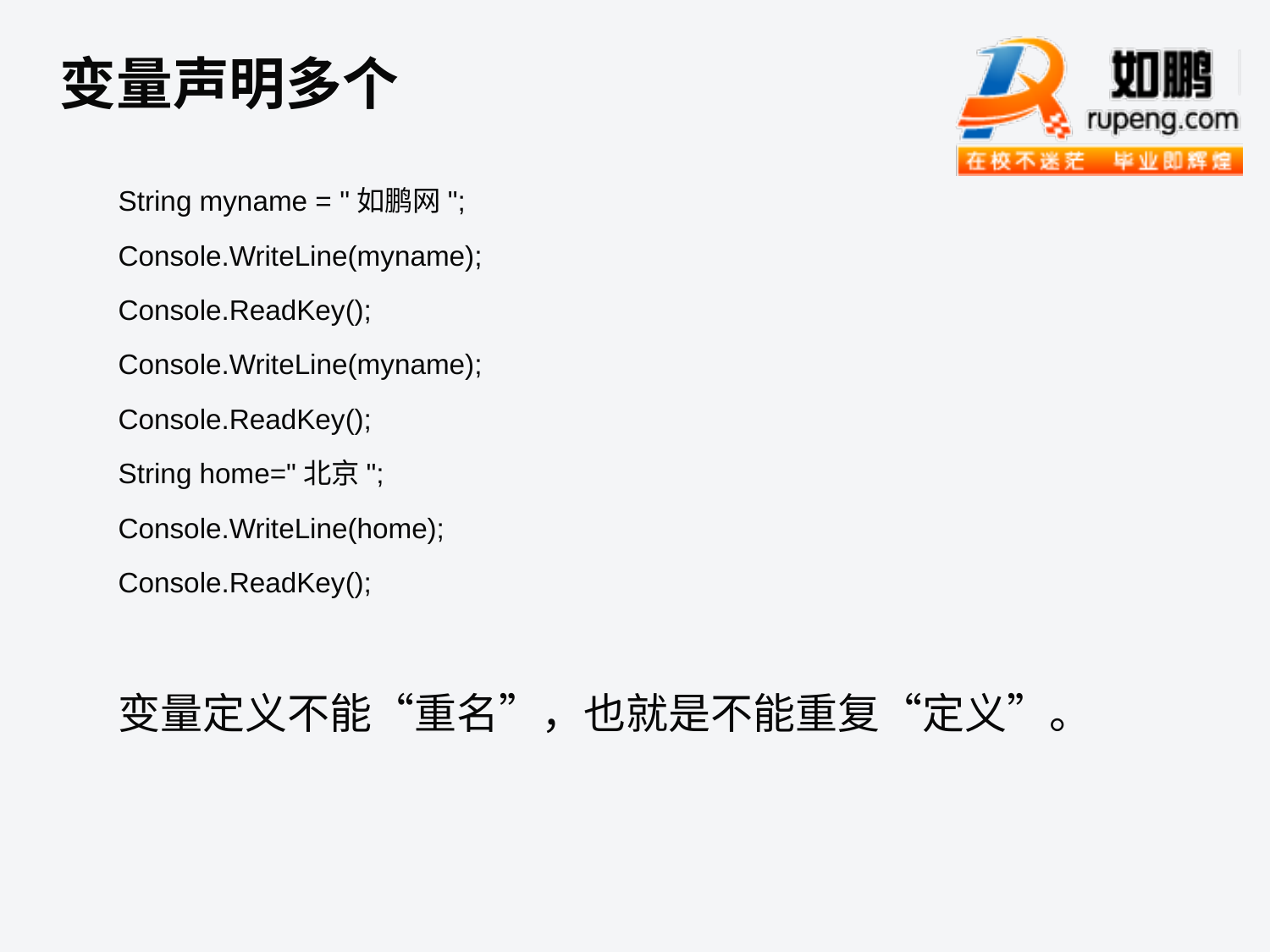

变量声明多个
String myname = "如鹏网";
Console.WriteLine(myname);
Console.ReadKey();
Console.WriteLine(myname);
Console.ReadKey();
String home="北京";
Console.WriteLine(home);
Console.ReadKey();

变量定义不能“重名”，也就是不能重复“定义”。